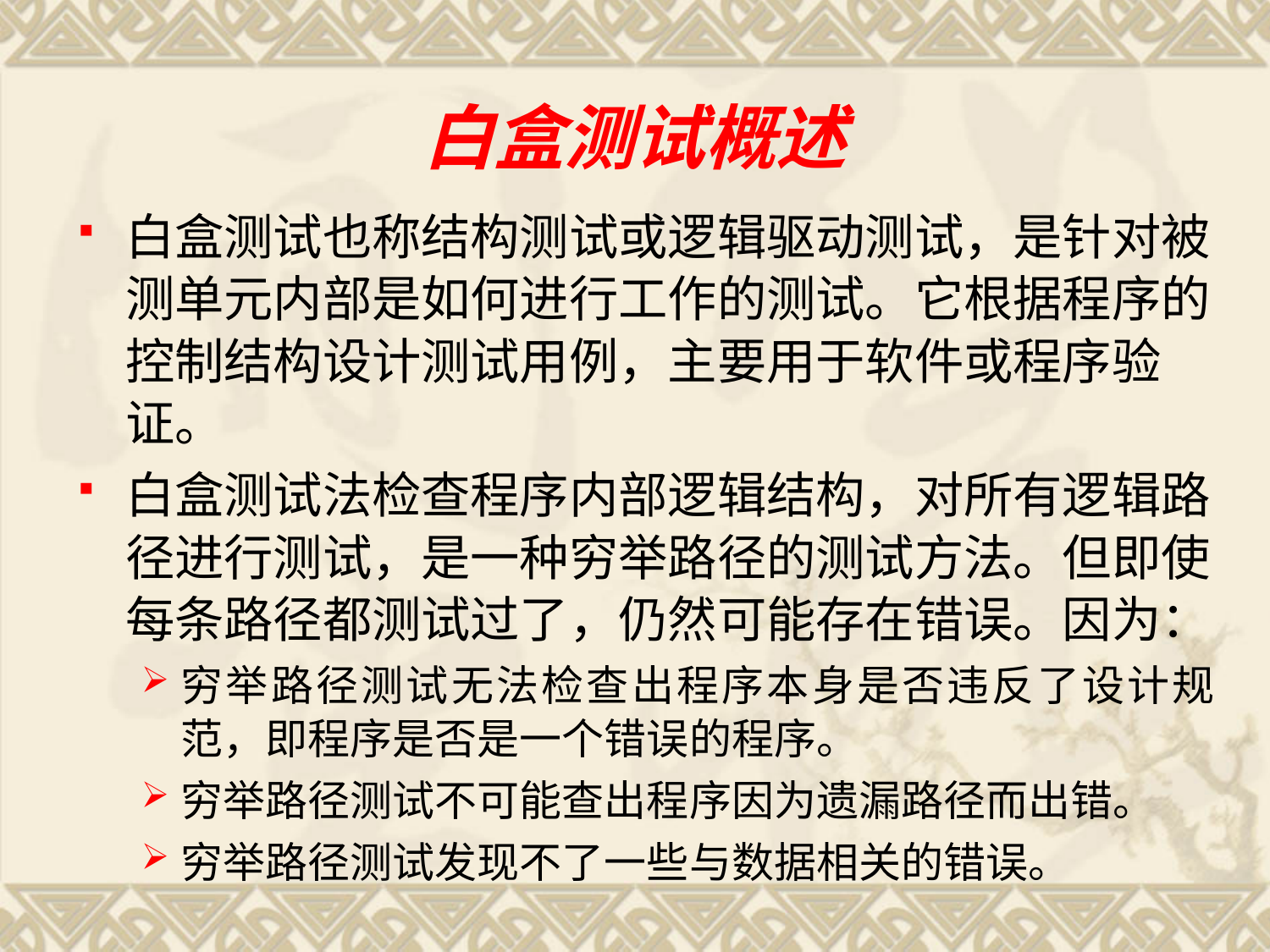

# 白盒测试概述
白盒测试也称结构测试或逻辑驱动测试，是针对被测单元内部是如何进行工作的测试。它根据程序的控制结构设计测试用例，主要用于软件或程序验证。
白盒测试法检查程序内部逻辑结构，对所有逻辑路径进行测试，是一种穷举路径的测试方法。但即使每条路径都测试过了，仍然可能存在错误。因为：
穷举路径测试无法检查出程序本身是否违反了设计规范，即程序是否是一个错误的程序。
穷举路径测试不可能查出程序因为遗漏路径而出错。
穷举路径测试发现不了一些与数据相关的错误。